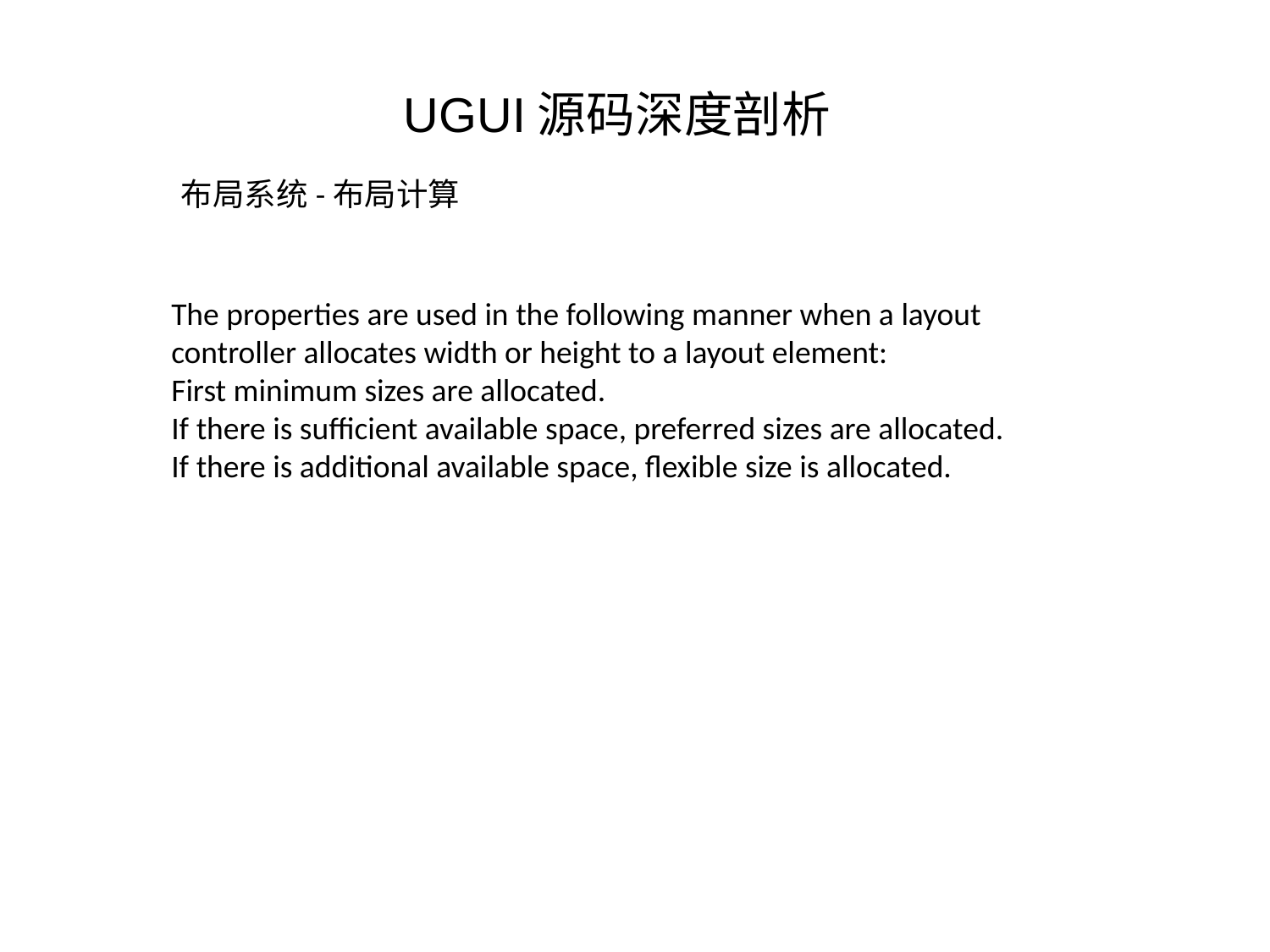

布局系统-布局计算
The properties are used in the following manner when a layout controller allocates width or height to a layout element:
First minimum sizes are allocated.
If there is sufficient available space, preferred sizes are allocated.
If there is additional available space, flexible size is allocated.